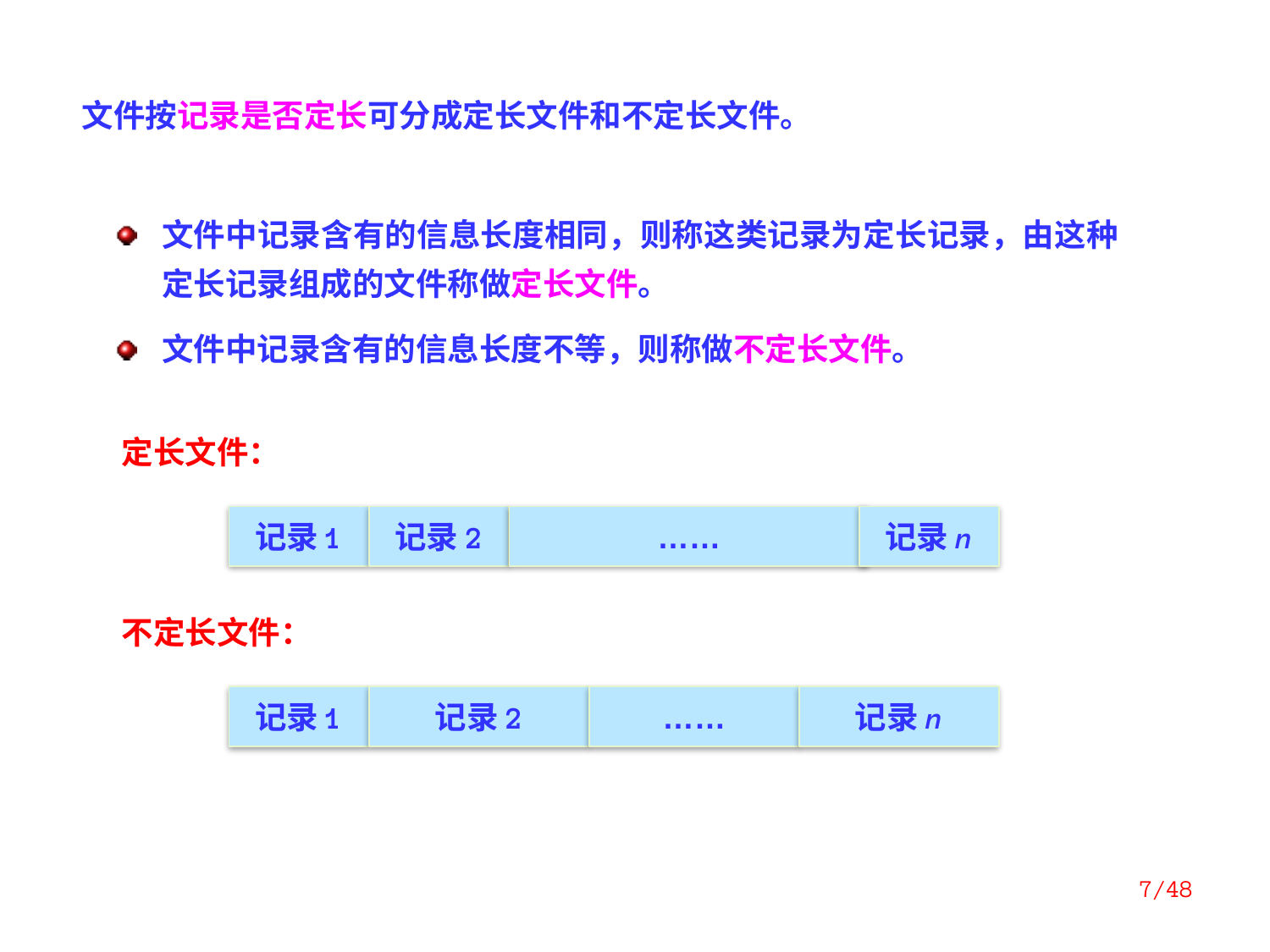

文件按记录是否定长可分成定长文件和不定长文件。
文件中记录含有的信息长度相同，则称这类记录为定长记录，由这种定长记录组成的文件称做定长文件。
文件中记录含有的信息长度不等，则称做不定长文件。
定长文件：
记录1
记录2
……
记录n
不定长文件：
记录1
记录2
……
记录n
7/48